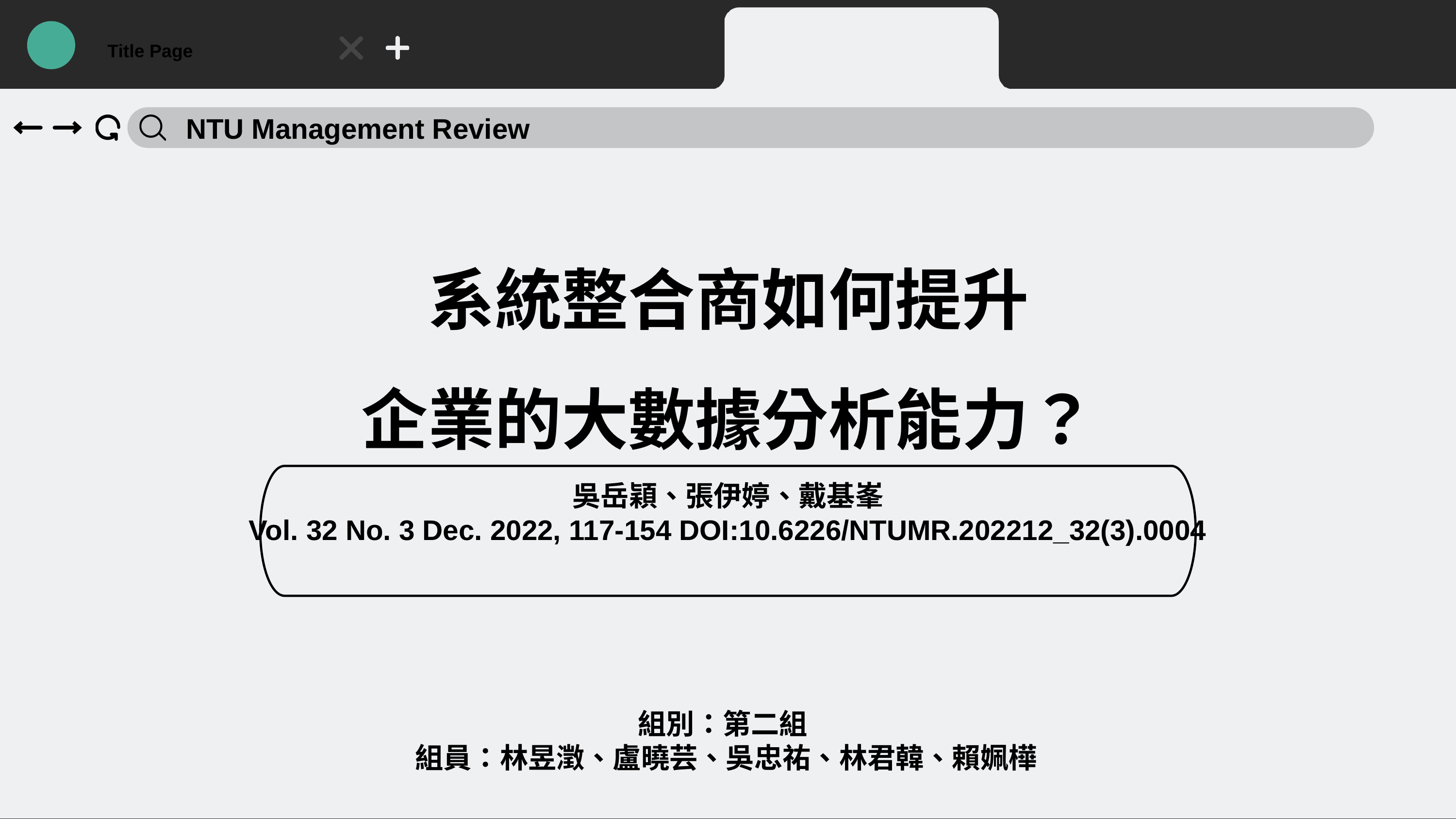

Title Page

NTU Management Review

系統整合商如何提升
企業的大數據分析能力？

吳岳穎、張伊婷、戴基峯
Vol. 32 No. 3 Dec. 2022, 117-154 DOI:10.6226/NTUMR.202212_32(3).0004
組別：第二組
組員：林昱澂、盧曉芸、吳忠祐、林君韓、賴姵樺